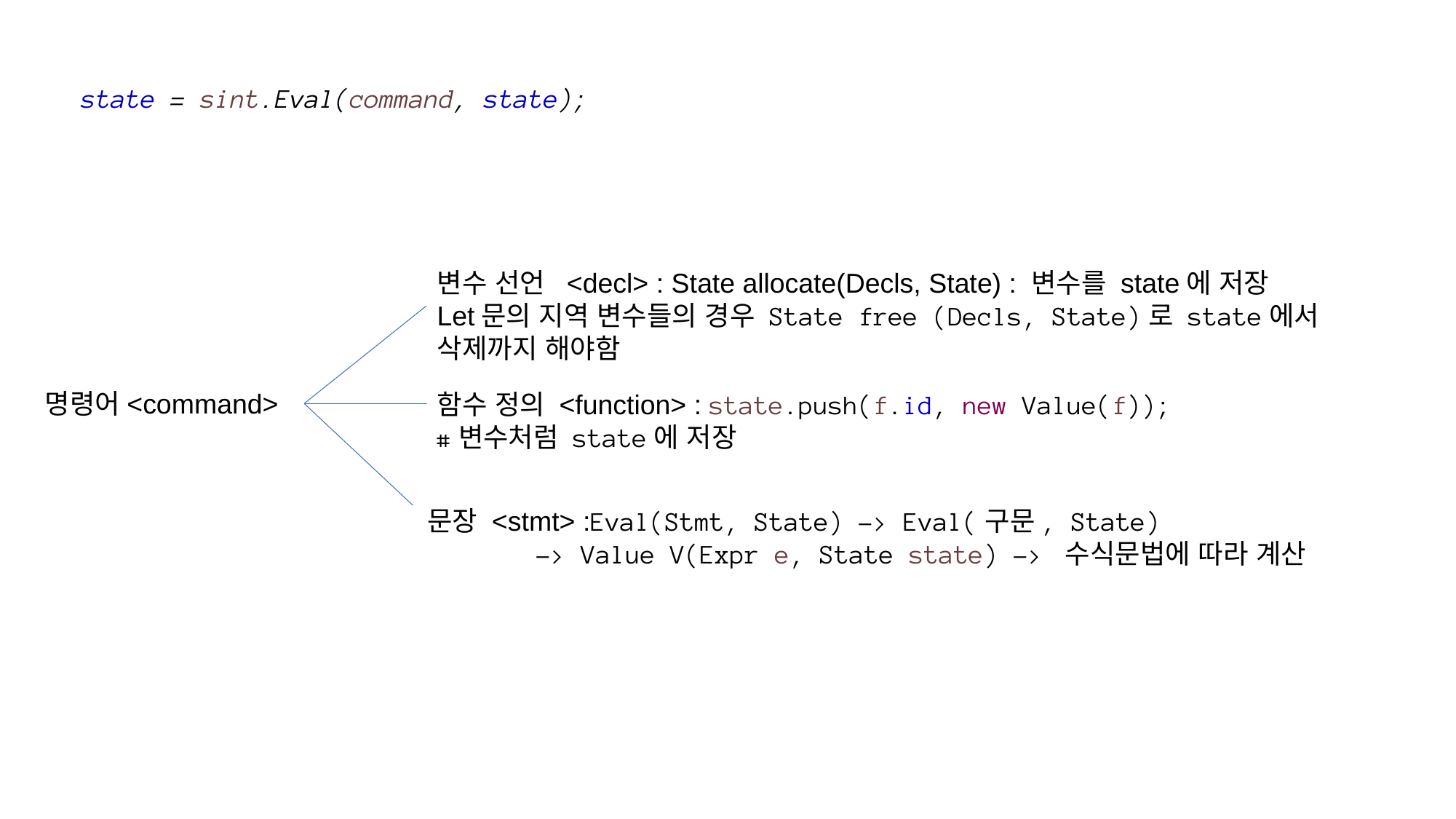

state = sint.Eval(command, state);
변수 선언  <decl> : State allocate(Decls, State) : 변수를 state에 저장
Let문의 지역 변수들의 경우 State free (Decls, State)로 state에서 삭제까지 해야함
명령어<command>
함수 정의 <function> : state.push(f.id, new Value(f));
#변수처럼 state에 저장
문장 <stmt> :Eval(Stmt, State) -> Eval(구문, State)
	-> Value V(Expr e, State state) -> 수식문법에 따라 계산